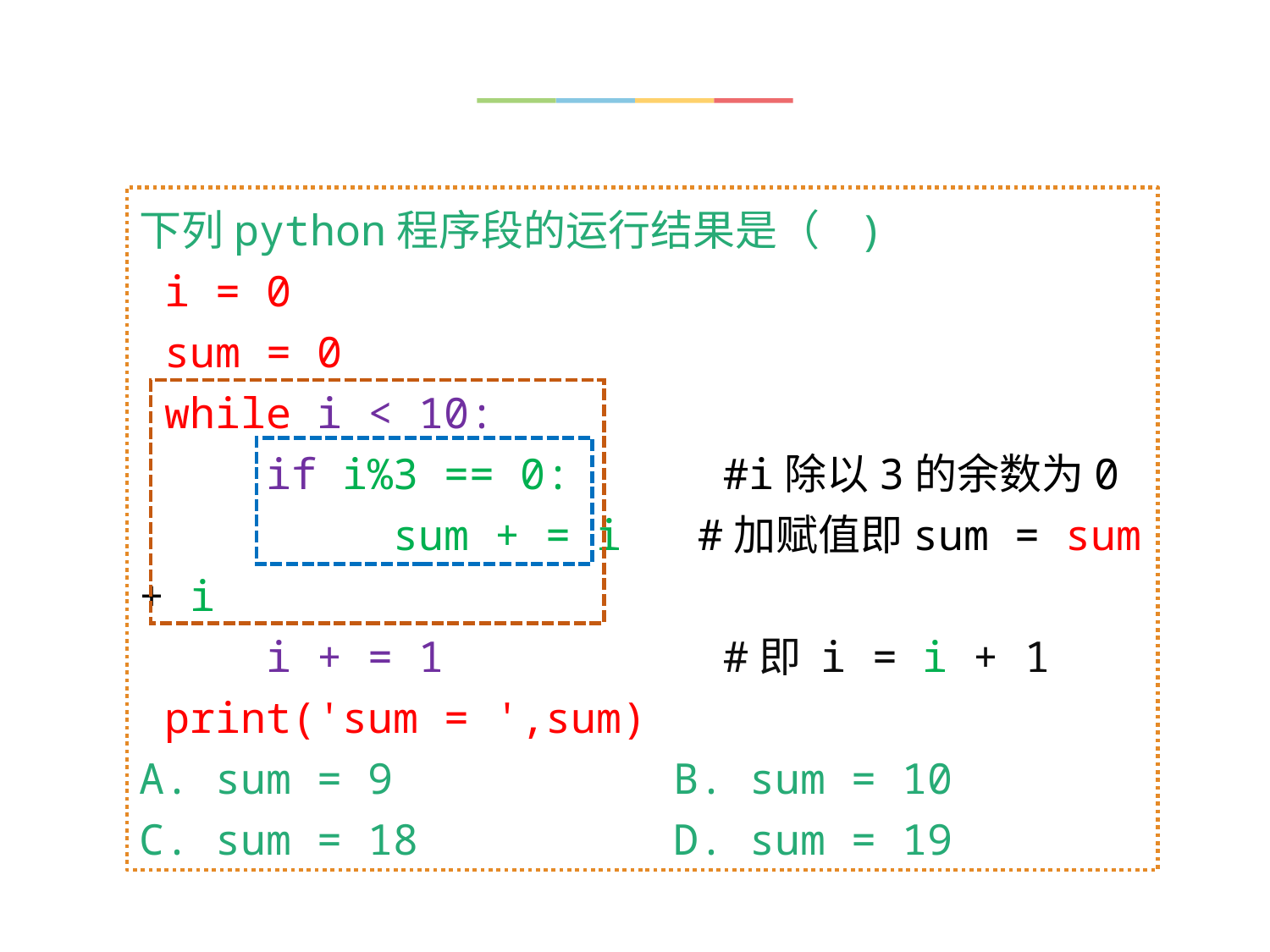

下列python程序段的运行结果是（   )
 i = 0
 sum = 0
 while i < 10:
 	if i%3 == 0:      #i除以3的余数为0
 		sum + = i   #加赋值即sum = sum + i
 	i + = 1           #即 i = i + 1
 print('sum = ',sum)
A. sum = 9           B. sum = 10
C. sum = 18          D. sum = 19